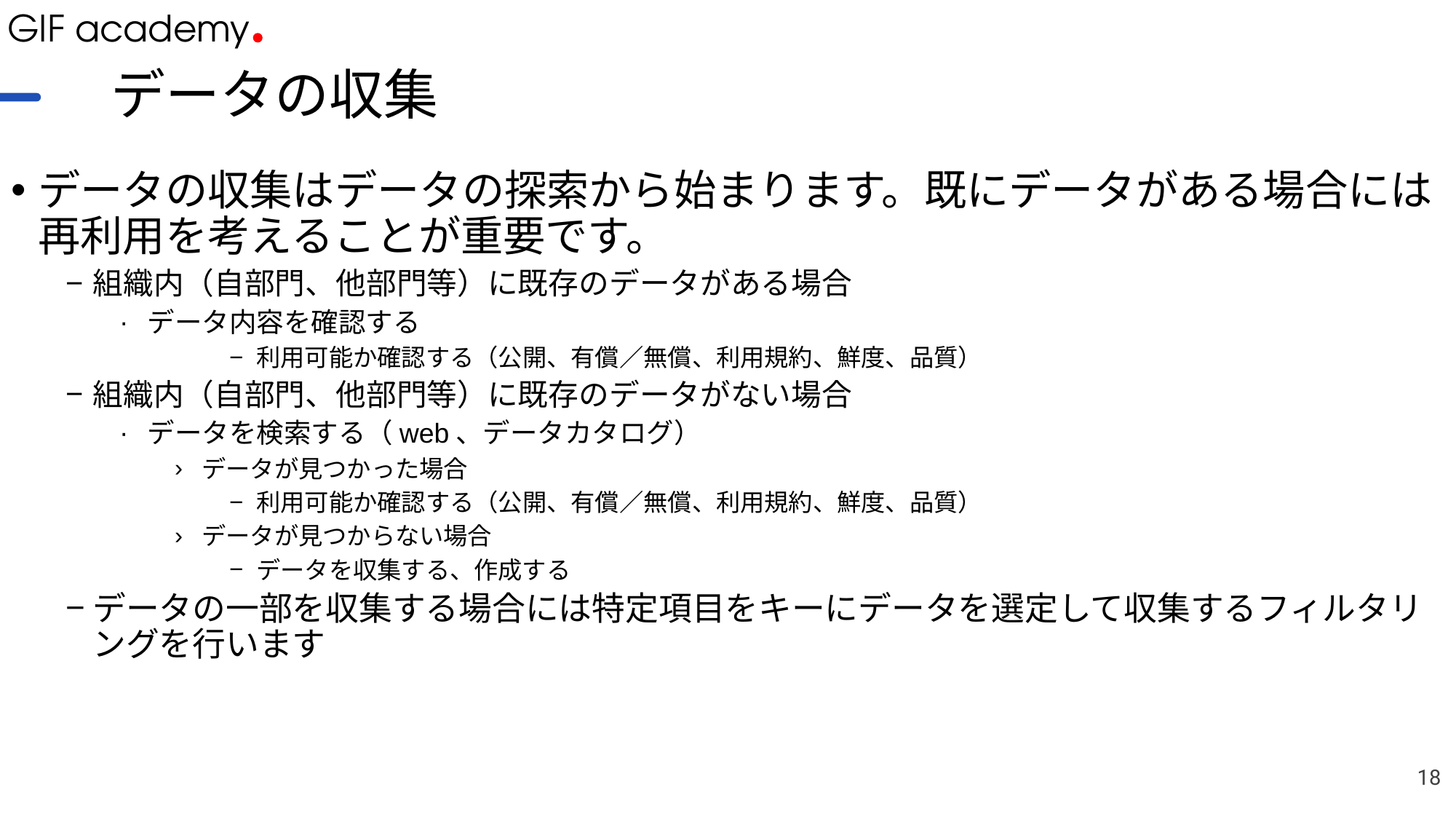

# データの収集
データの収集はデータの探索から始まります。既にデータがある場合には再利用を考えることが重要です。
組織内（自部門、他部門等）に既存のデータがある場合
データ内容を確認する
利用可能か確認する（公開、有償／無償、利用規約、鮮度、品質）
組織内（自部門、他部門等）に既存のデータがない場合
データを検索する（web、データカタログ）
データが見つかった場合
利用可能か確認する（公開、有償／無償、利用規約、鮮度、品質）
データが見つからない場合
データを収集する、作成する
データの一部を収集する場合には特定項目をキーにデータを選定して収集するフィルタリングを行います
18